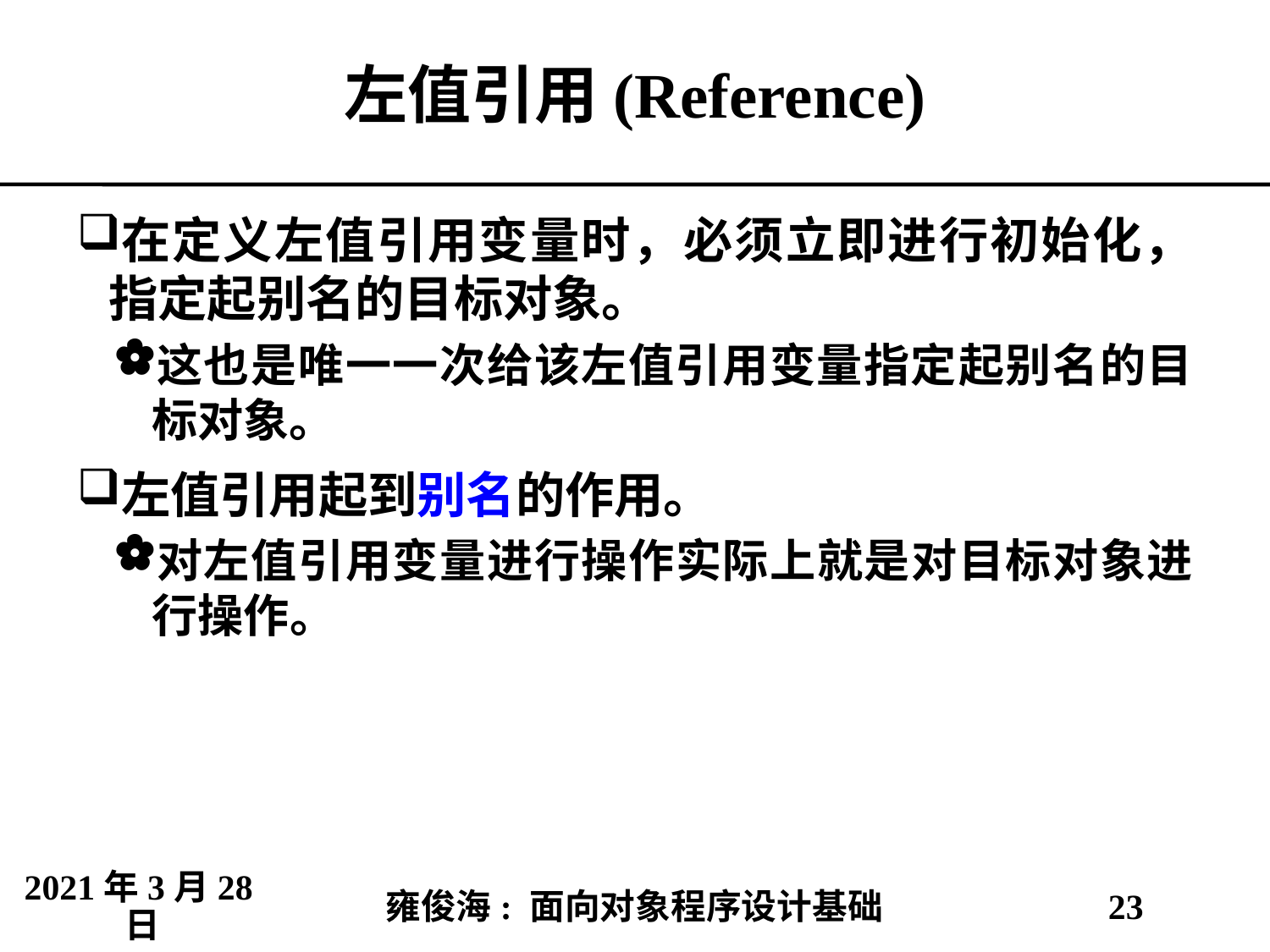

# 左值引用(Reference)

在定义左值引用变量时，必须立即进行初始化，指定起别名的目标对象。
这也是唯一一次给该左值引用变量指定起别名的目标对象。
左值引用起到别名的作用。
对左值引用变量进行操作实际上就是对目标对象进行操作。
2021年3月28日
雍俊海: 面向对象程序设计基础
23